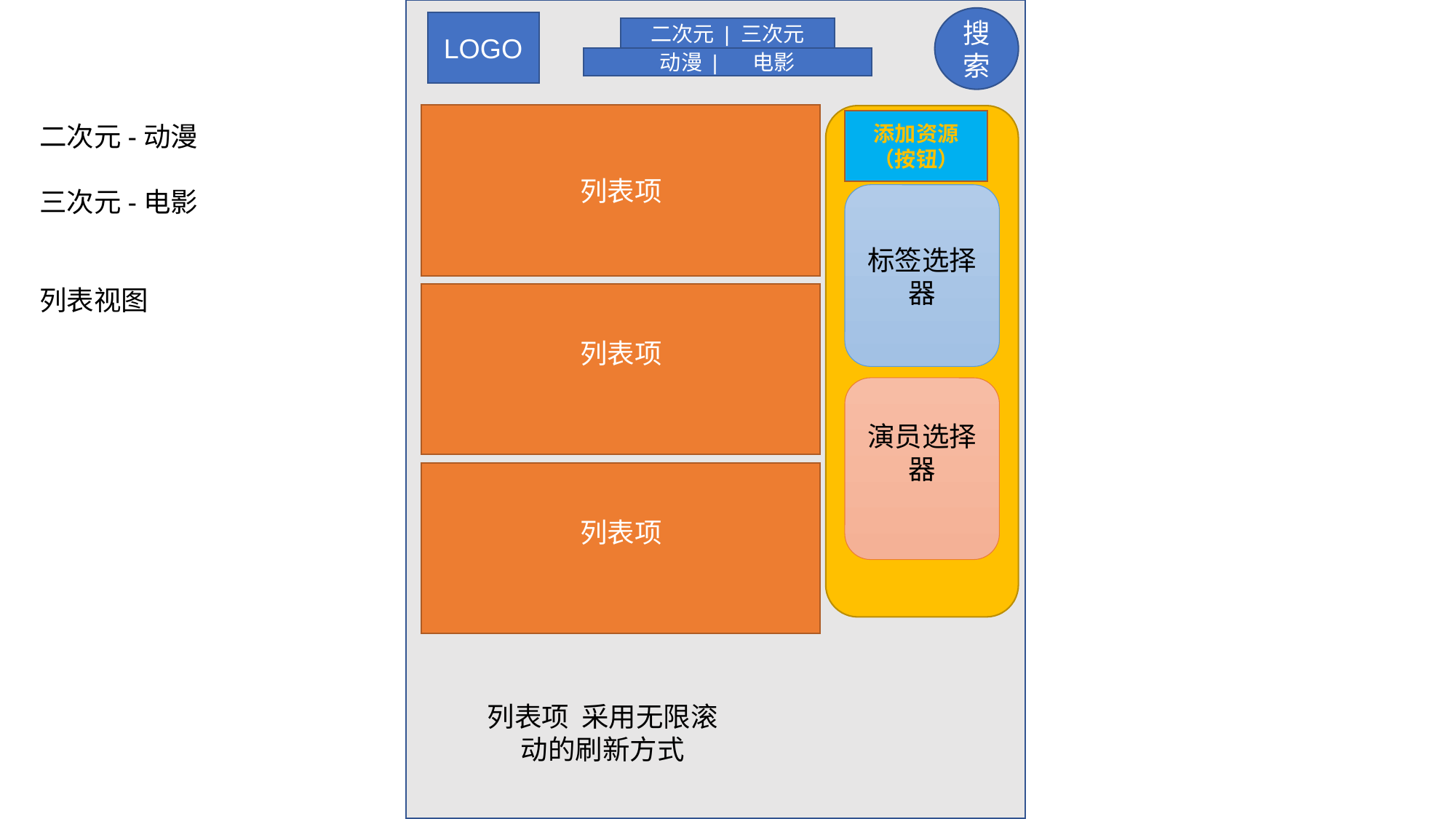

。
搜索
LOGO
二次元 | 三次元
动漫 |     电影
列表项

添加资源（按钮）
二次元-动漫

三次元-电影

列表视图
标签选择器
列表项

演员选择器

列表项

列表项  采用无限滚动的刷新方式